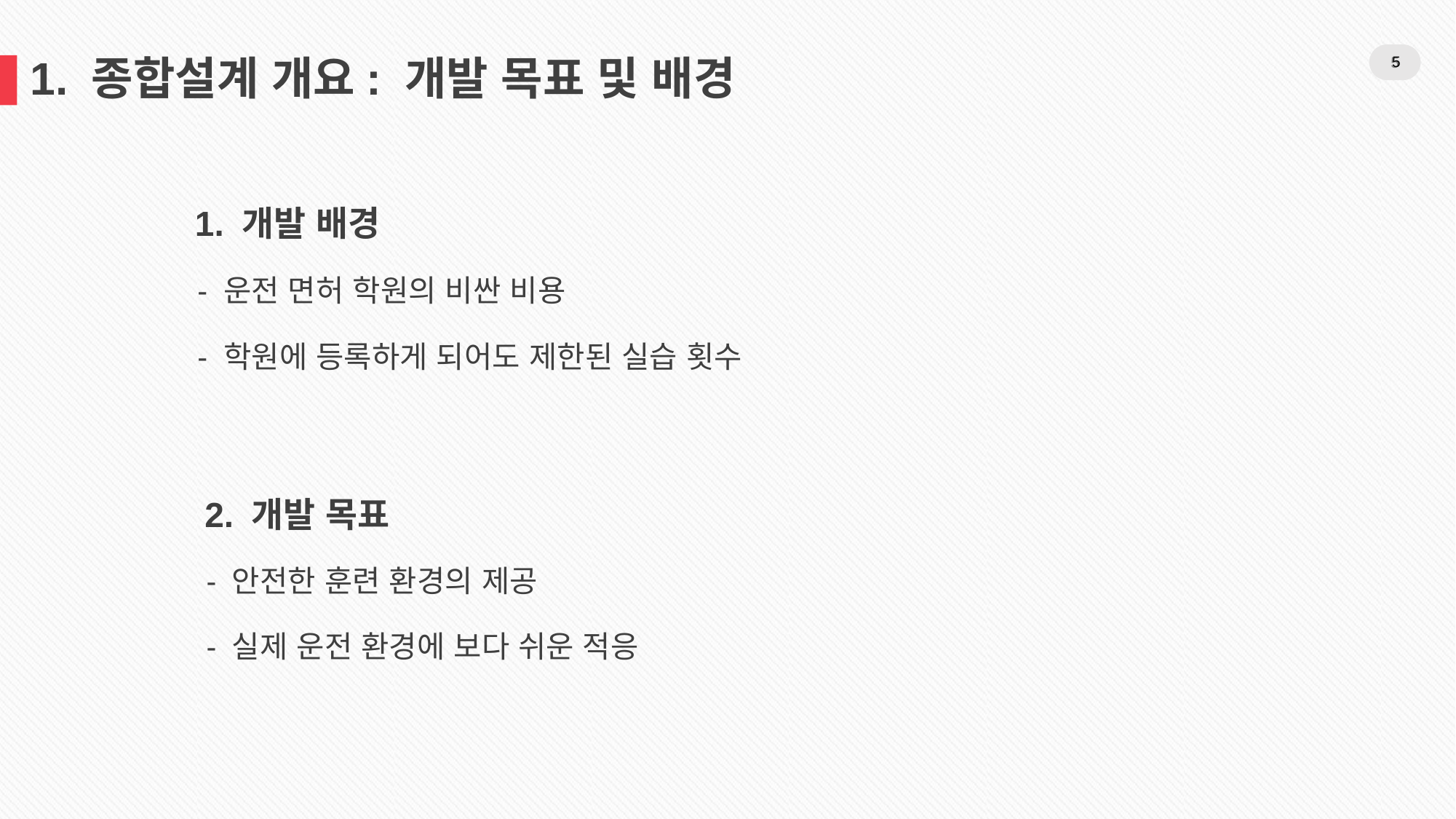

5
5
1. 종합설계 개요: 개발 목표 및 배경
1. 개발 배경
- 운전 면허 학원의 비싼 비용
- 학원에 등록하게 되어도 제한된 실습 횟수
2. 개발 목표
- 안전한 훈련 환경의 제공
- 실제 운전 환경에 보다 쉬운 적응